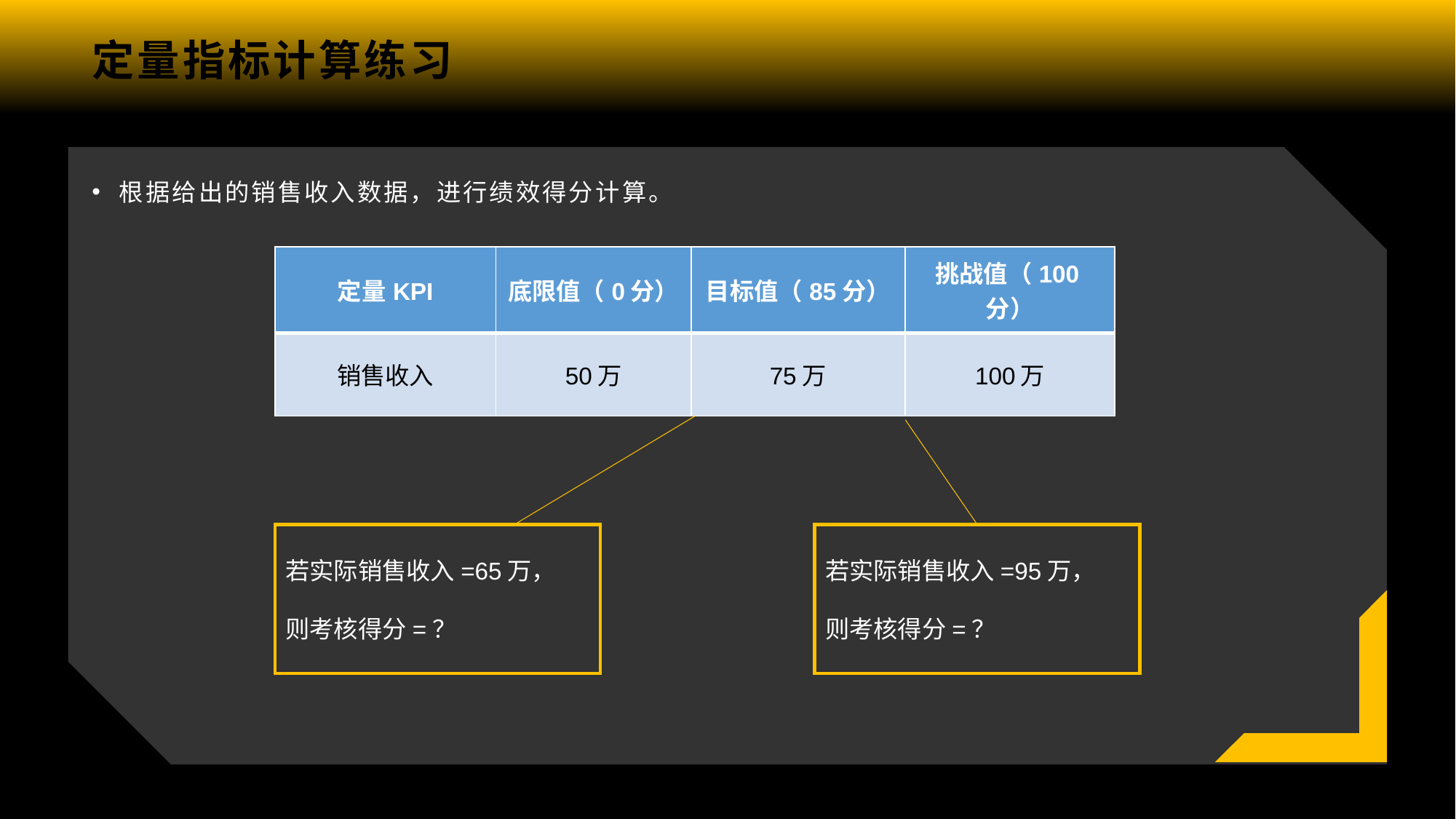

# 定量指标计算练习

根据给出的销售收入数据，进行绩效得分计算。
| 定量KPI | 底限值（0分） | 目标值（85分） | 挑战值（100分） |
| --- | --- | --- | --- |
| 销售收入 | 50万 | 75万 | 100万 |
若实际销售收入=95万，

则考核得分=？
若实际销售收入=65万，

则考核得分=？